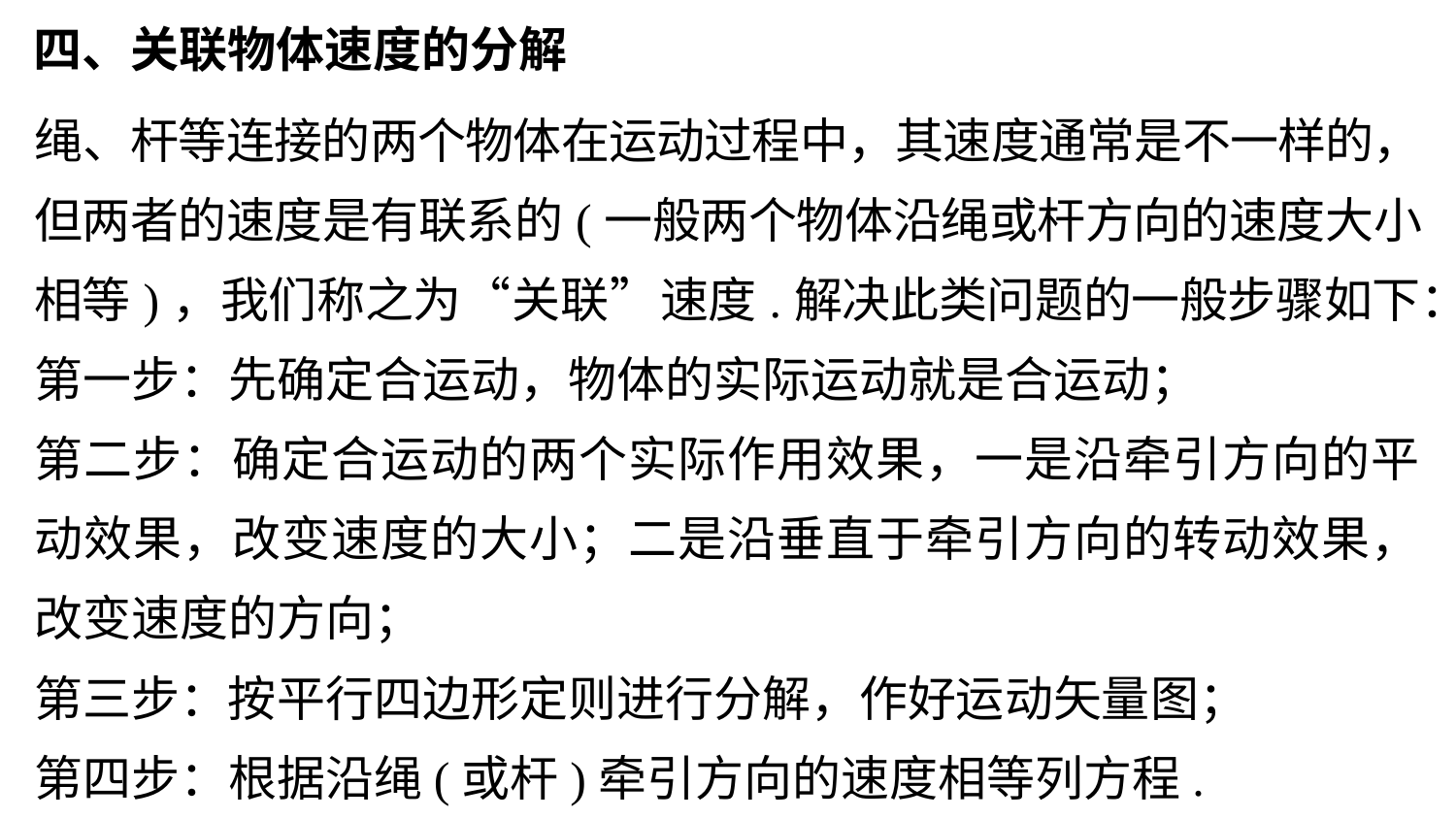

四、关联物体速度的分解
绳、杆等连接的两个物体在运动过程中，其速度通常是不一样的，但两者的速度是有联系的(一般两个物体沿绳或杆方向的速度大小相等)，我们称之为“关联”速度.解决此类问题的一般步骤如下：
第一步：先确定合运动，物体的实际运动就是合运动；
第二步：确定合运动的两个实际作用效果，一是沿牵引方向的平动效果，改变速度的大小；二是沿垂直于牵引方向的转动效果，改变速度的方向；
第三步：按平行四边形定则进行分解，作好运动矢量图；
第四步：根据沿绳(或杆)牵引方向的速度相等列方程.